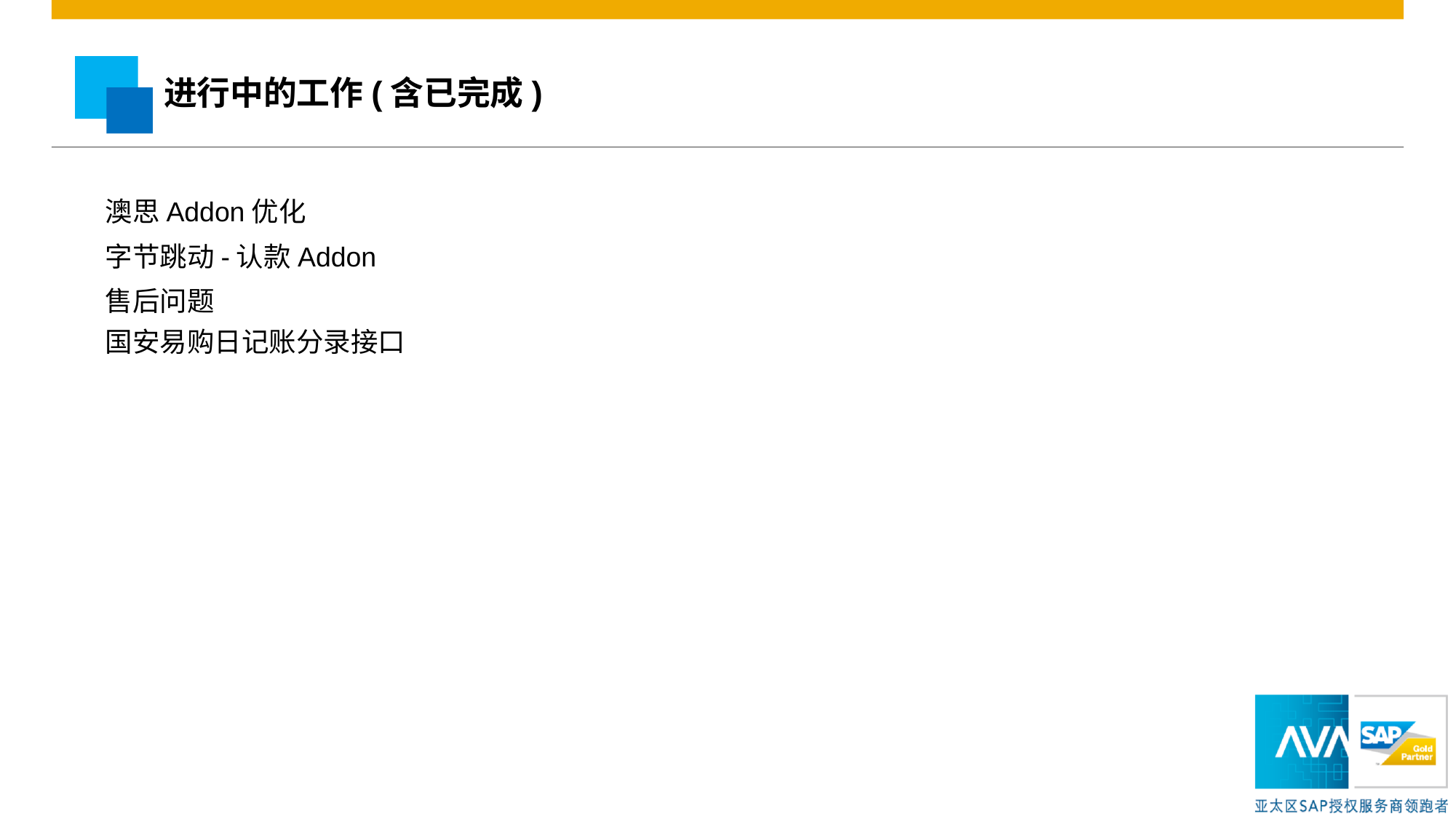

进行中的工作(含已完成)
澳思Addon优化
字节跳动-认款Addon
售后问题
国安易购日记账分录接口